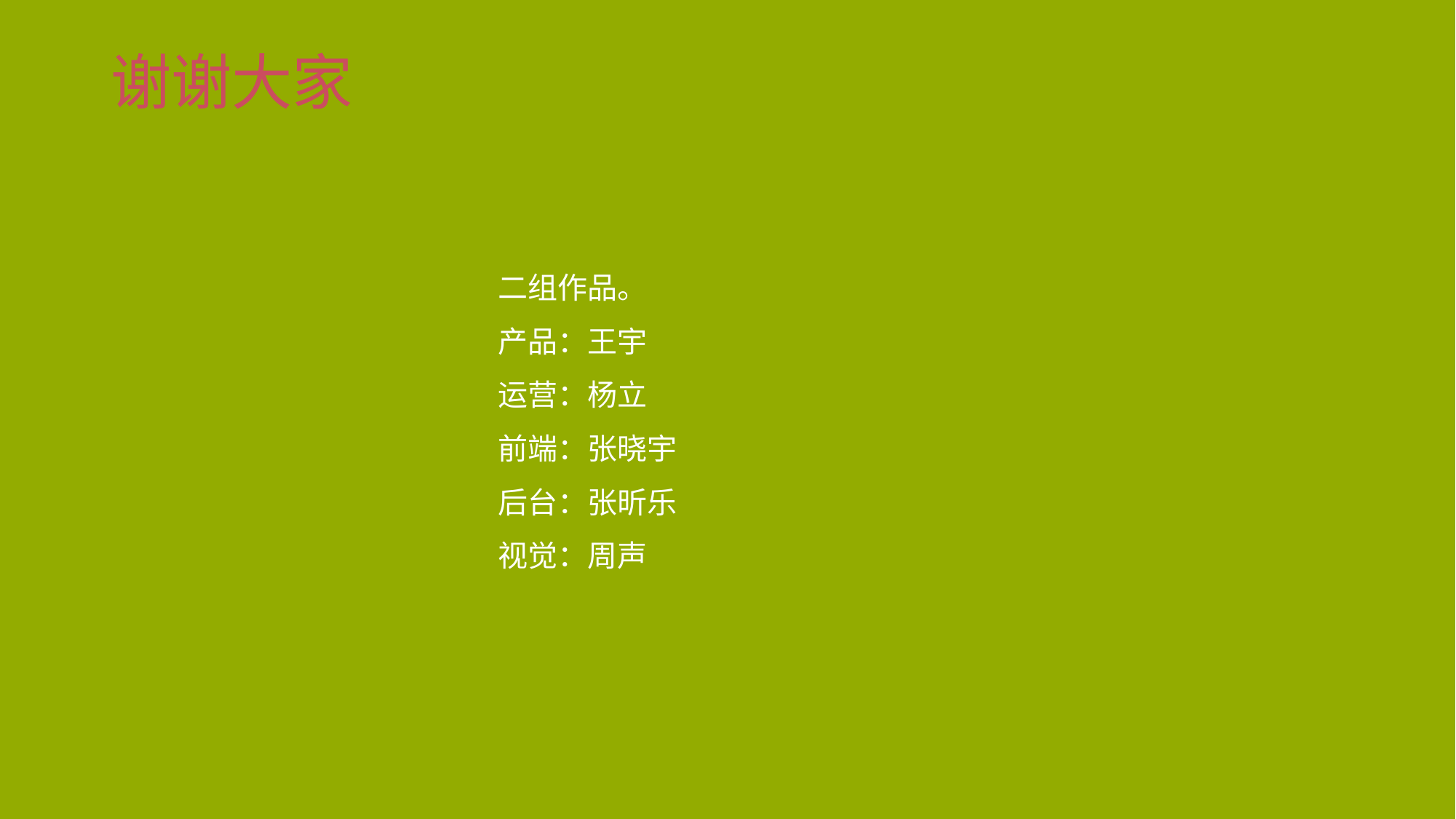

# 谢谢大家
二组作品。
产品：王宇
运营：杨立
前端：张晓宇
后台：张昕乐
视觉：周声